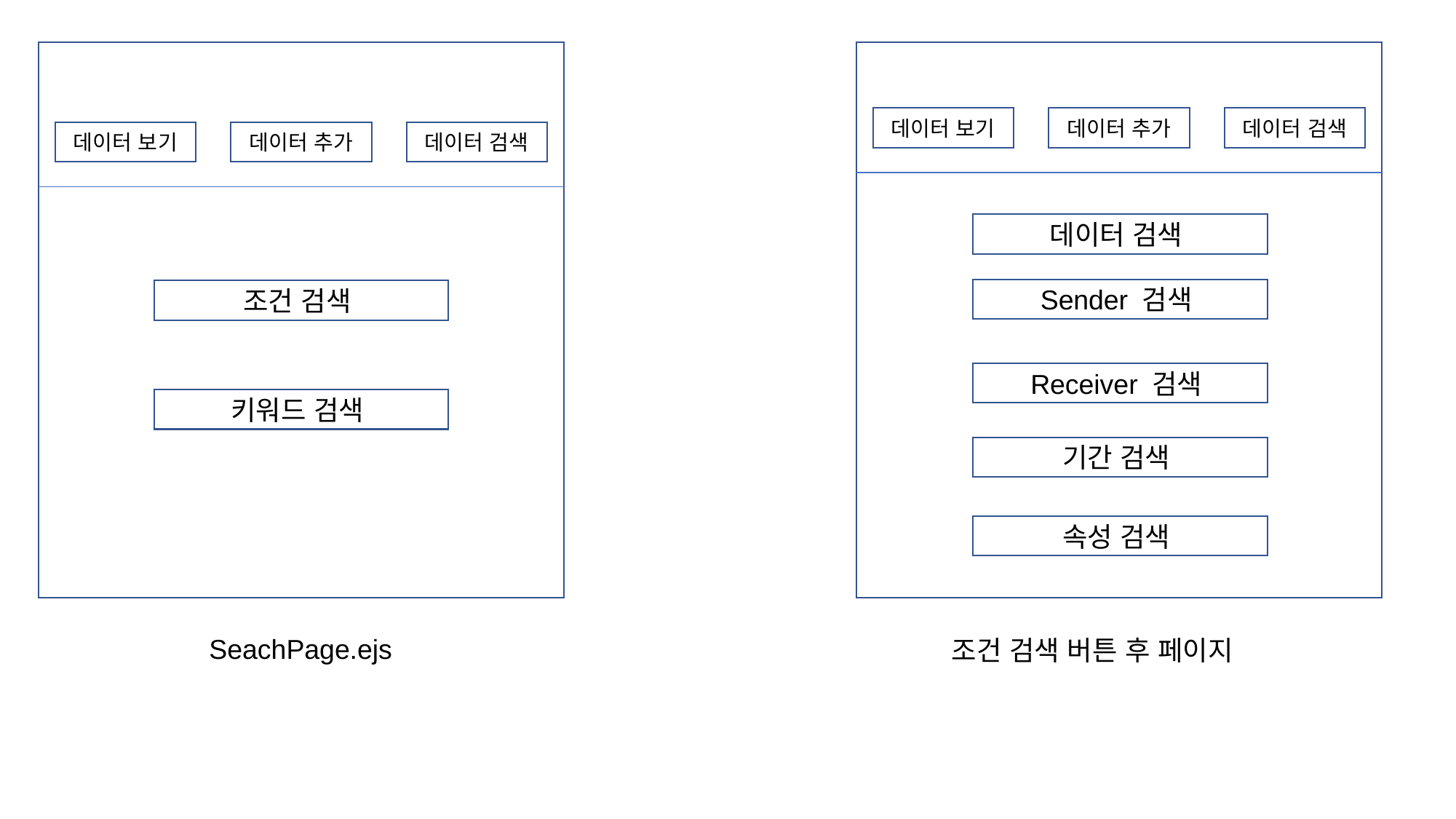

데이터 검색
데이터 보기
데이터 추가
데이터 검색
데이터 보기
데이터 추가
데이터 검색
Sender 검색
조건 검색
Receiver 검색
키워드 검색
기간 검색
속성 검색
SeachPage.ejs
조건 검색 버튼 후 페이지